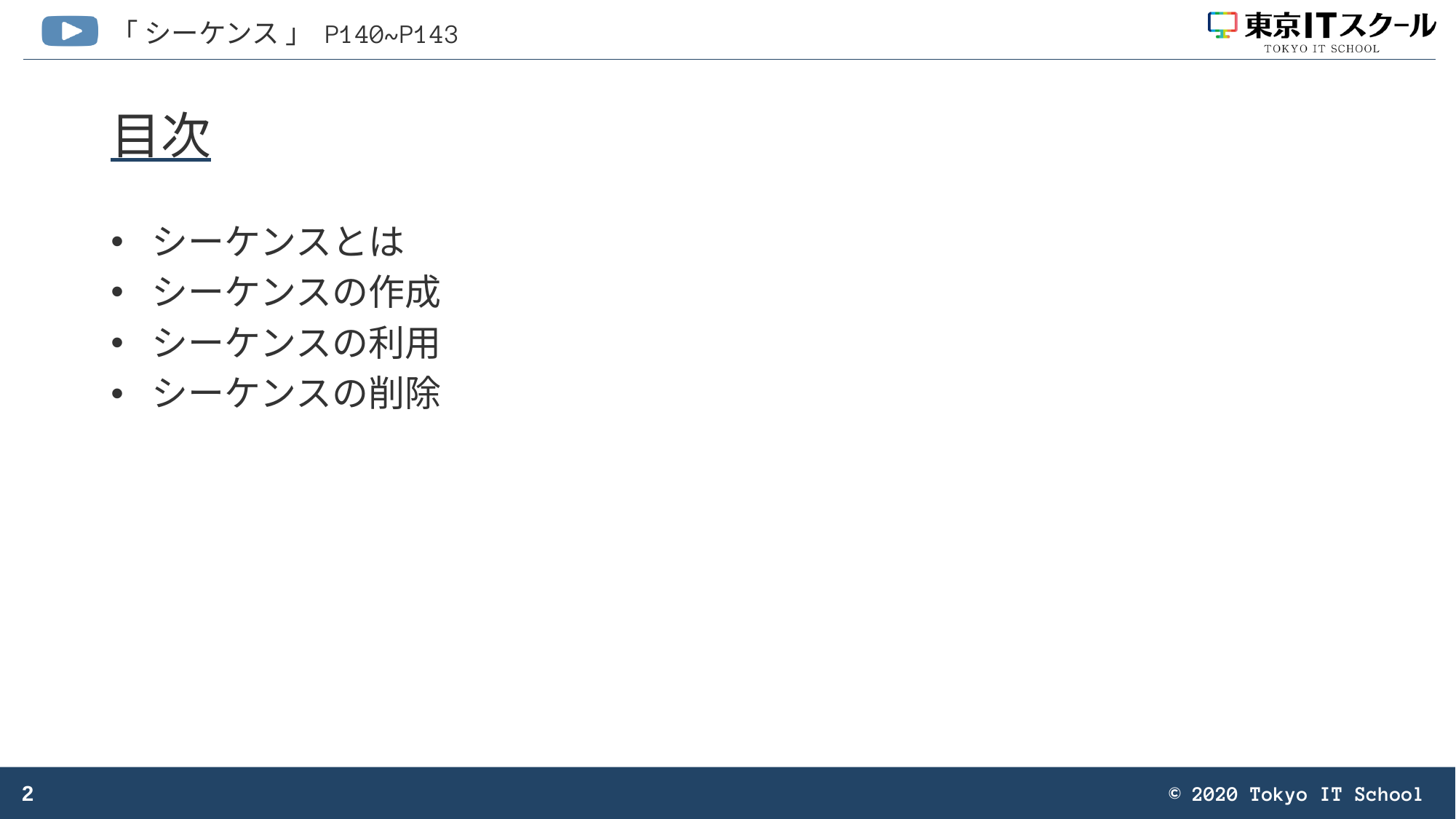

# 目次
シーケンスとは
シーケンスの作成
シーケンスの利用
シーケンスの削除
2